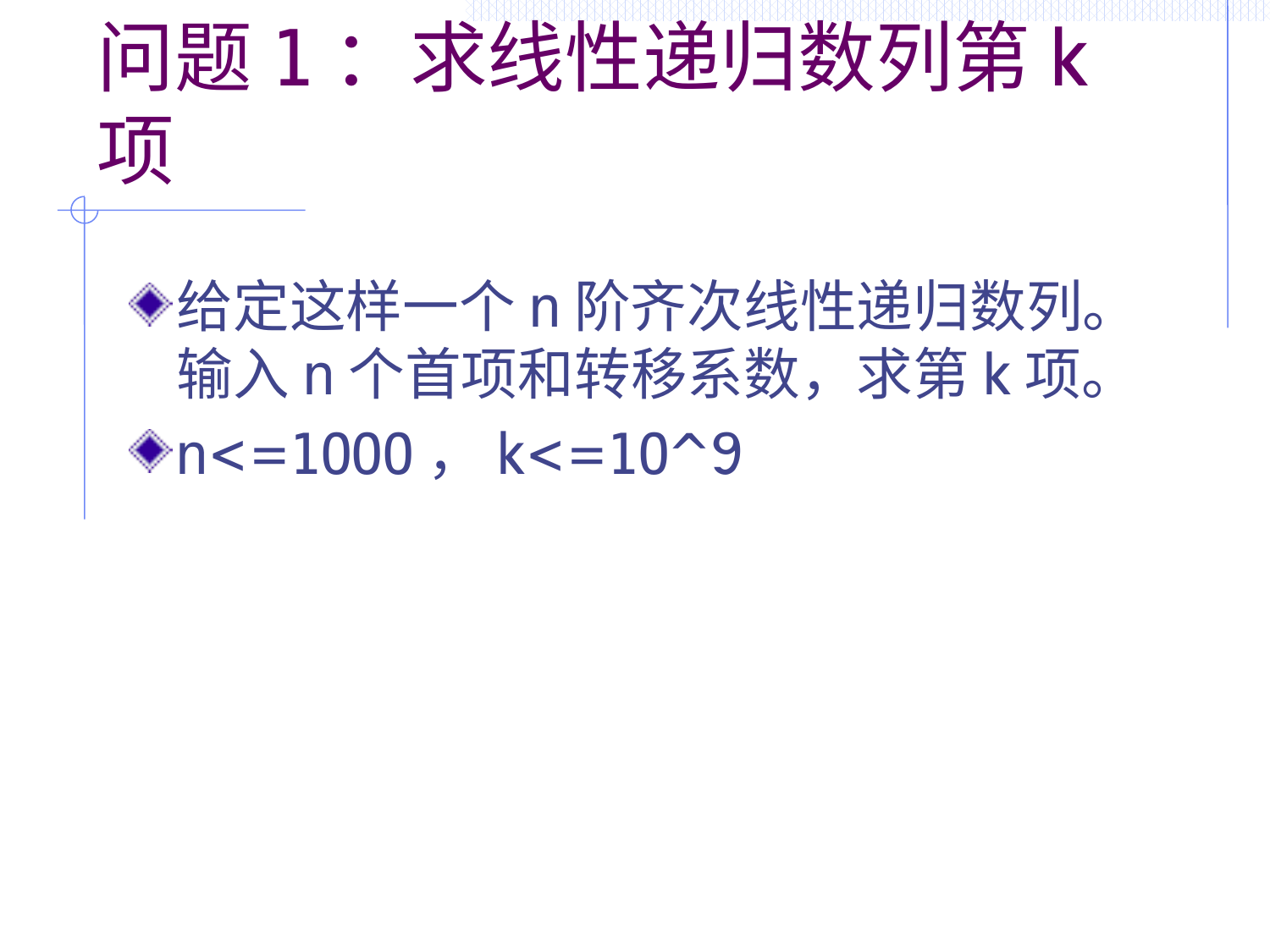

# 问题1：求线性递归数列第k项
给定这样一个n阶齐次线性递归数列。输入n个首项和转移系数，求第k项。
n<=1000，k<=10^9